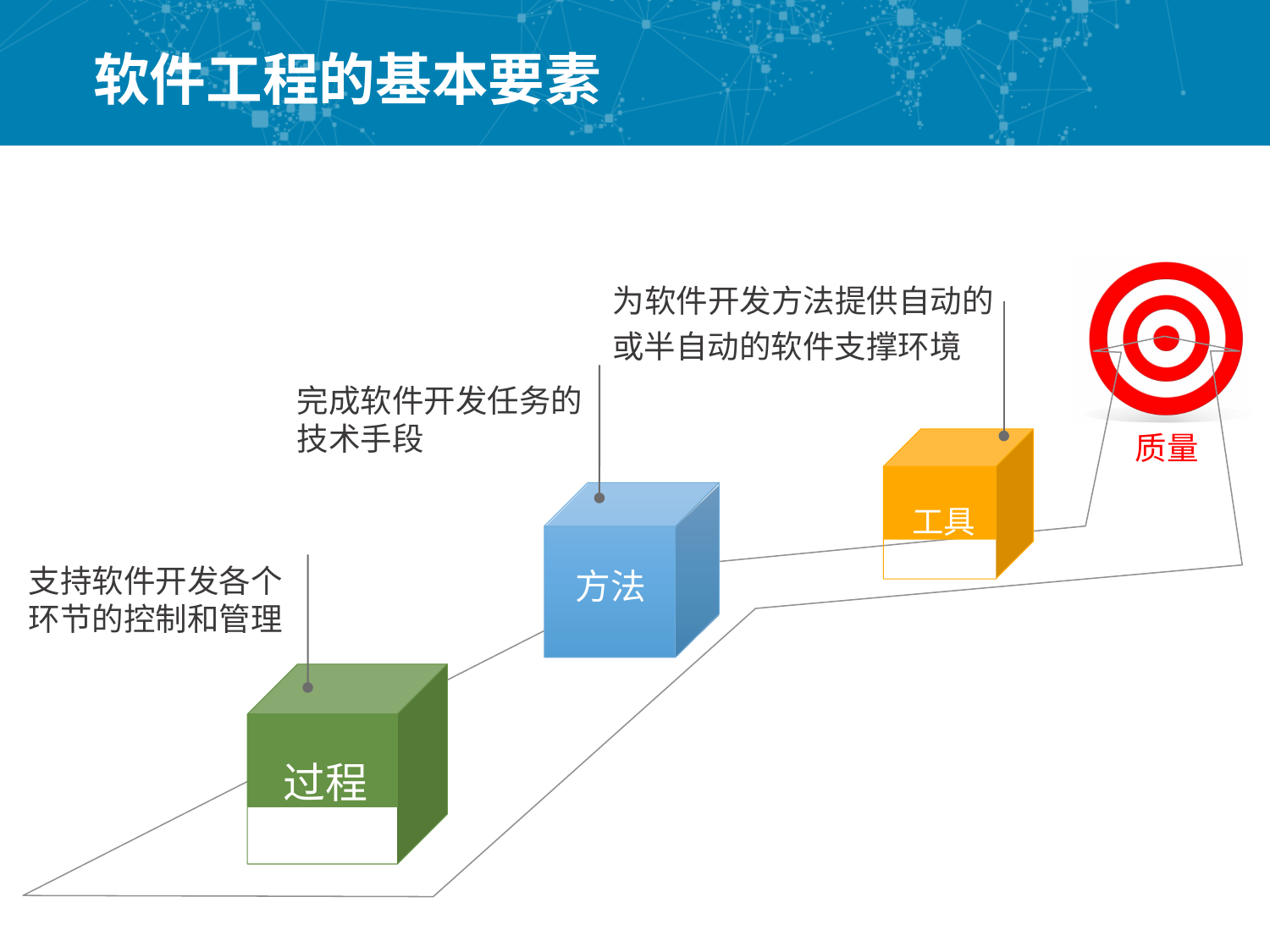

# 软件工程的基本要素

为软件开发方法提供自动的或半自动的软件支撑环境

完成软件开发任务的技术手段
质量

工具

支持软件开发各个环节的控制和管理
方法

过程
15